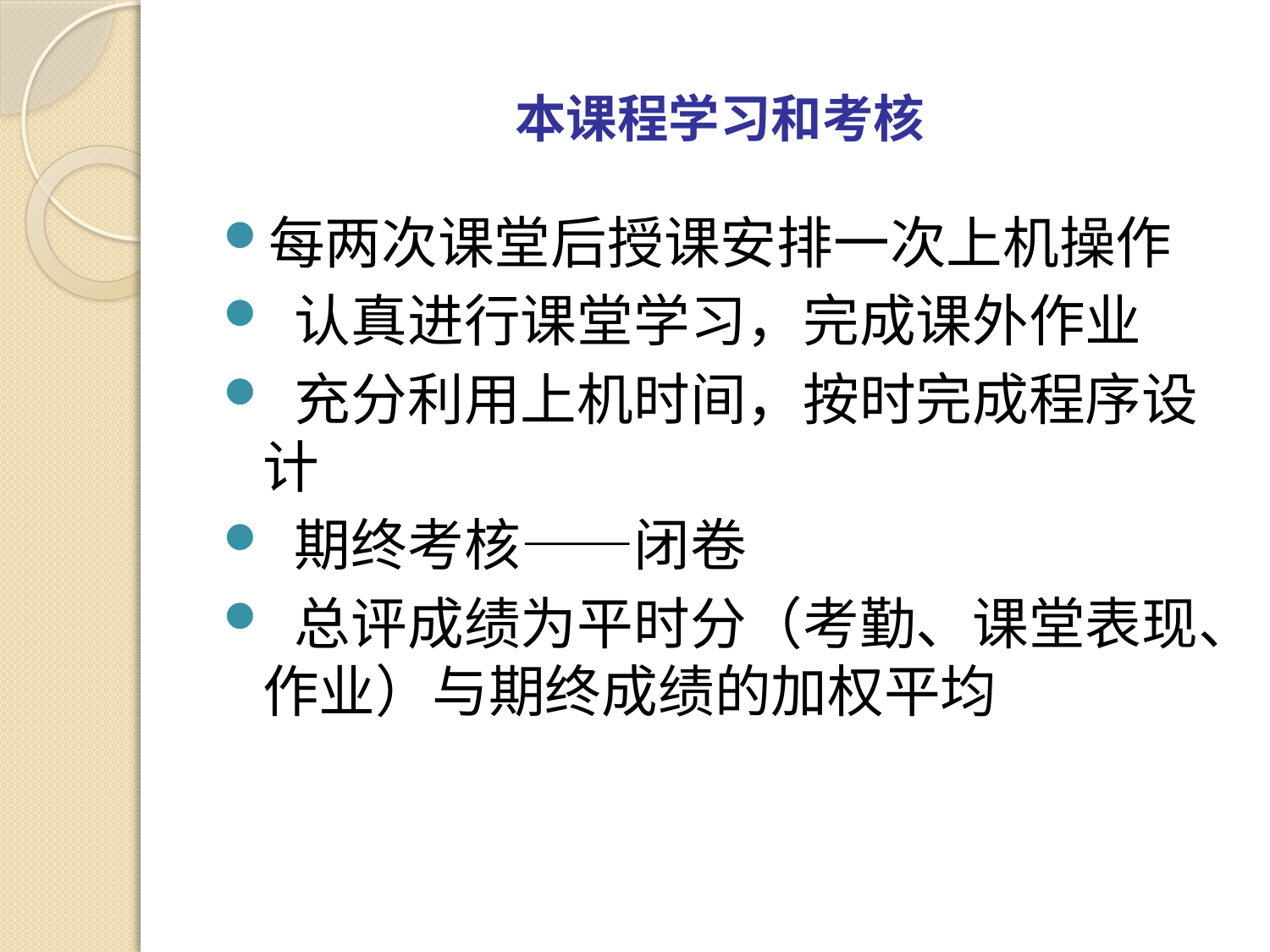

# 本课程学习和考核
每两次课堂后授课安排一次上机操作
 认真进行课堂学习，完成课外作业
 充分利用上机时间，按时完成程序设计
 期终考核——闭卷
 总评成绩为平时分（考勤、课堂表现、作业）与期终成绩的加权平均